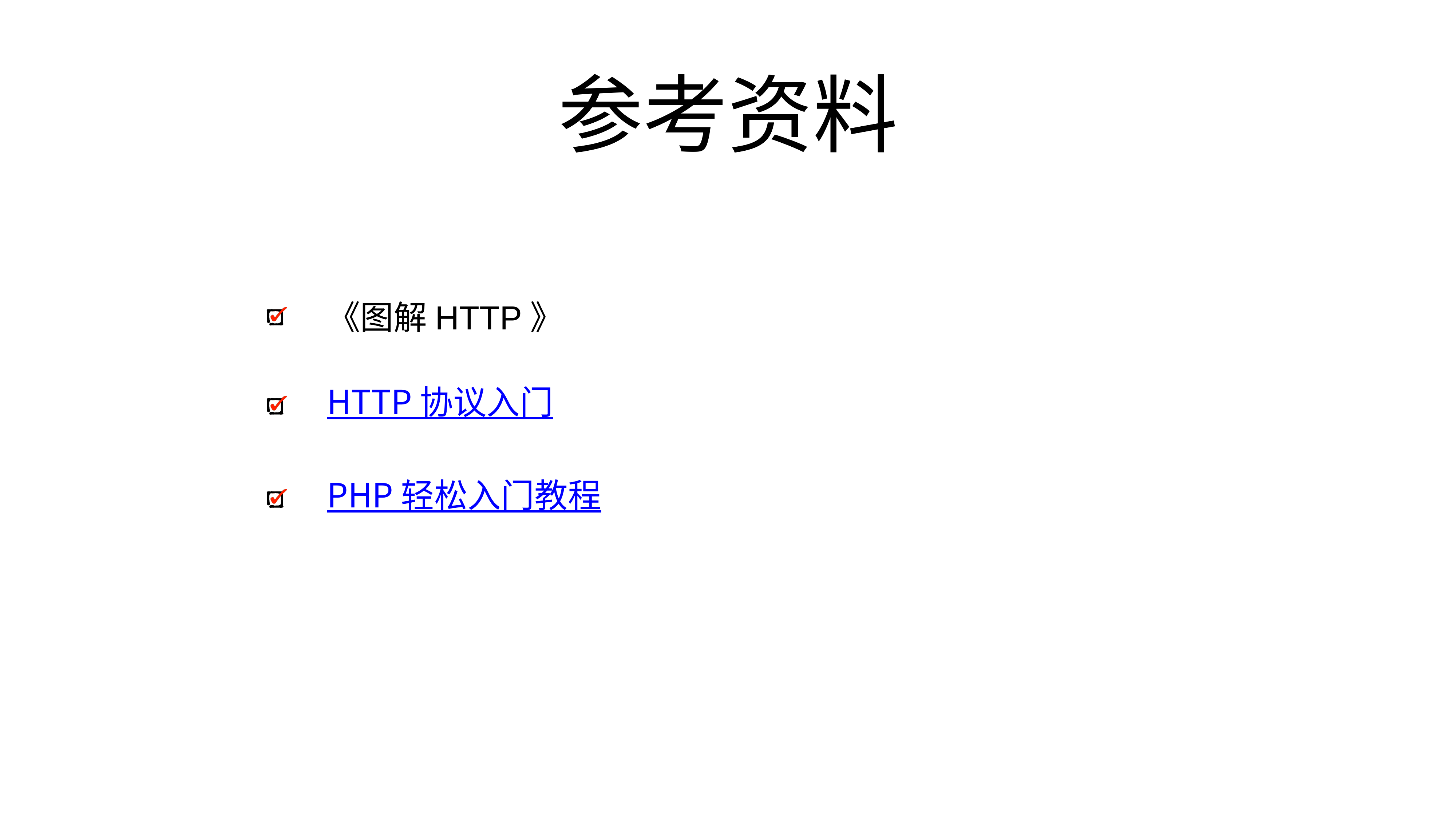

# 参考资料
《图解HTTP》
HTTP 协议入门
PHP 轻松入门教程